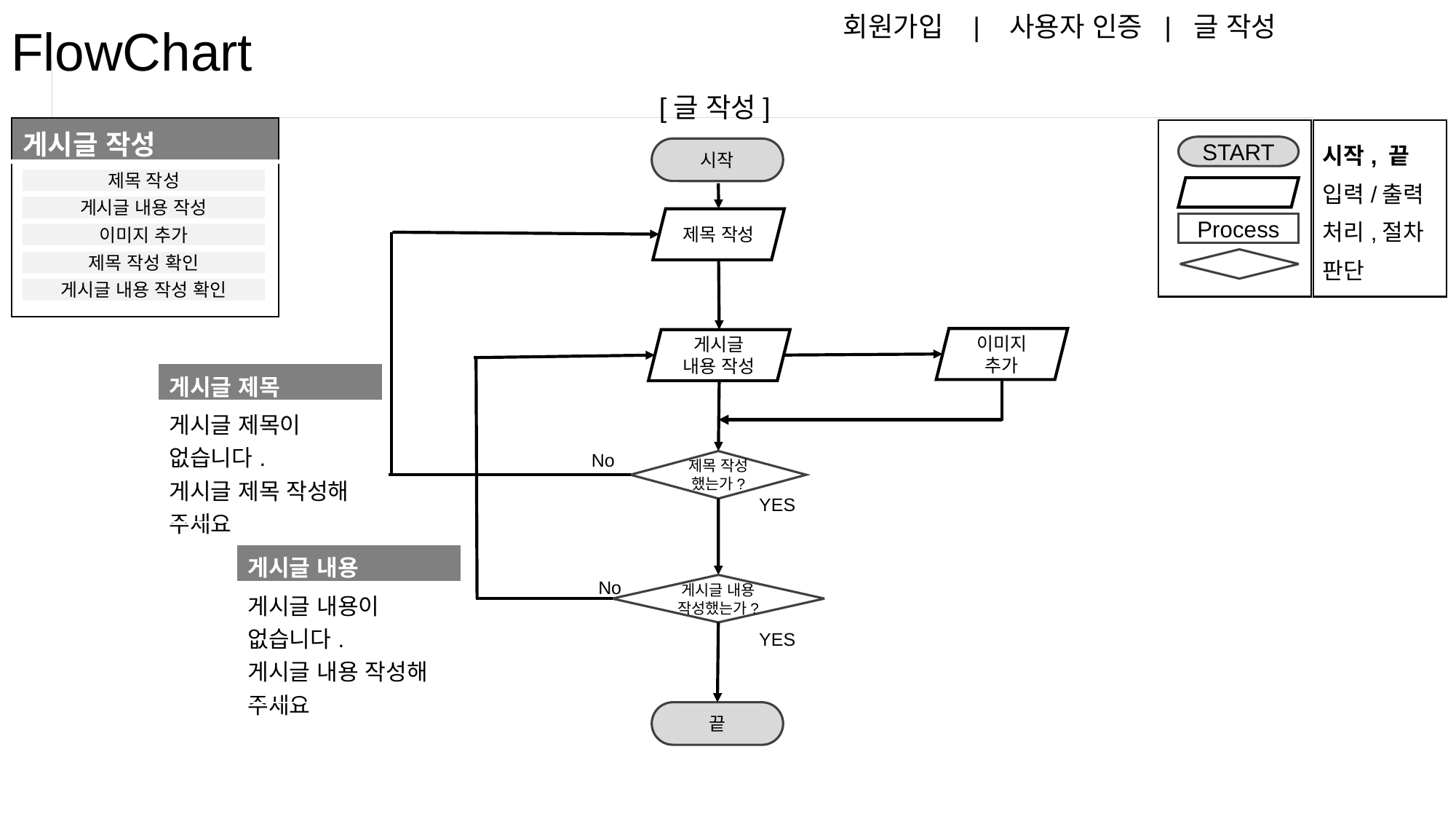

회원가입   |   사용자 인증  |  글 작성
# FlowChart
[글 작성]
| 게시글 작성 |
| --- |
|  |

| 시작, 끝 |
| --- |
| 입력/출력 |
| 처리,절차 |
| 판단 |
START
시작
제목 작성

게시글 내용 작성
제목 작성
Process
이미지 추가

제목 작성 확인
게시글 내용 작성 확인
이미지 추가
게시글 내용 작성
| 게시글 제목 |
| --- |
| 게시글 제목이 없습니다. 게시글 제목 작성해 주세요 |
No
제목 작성 했는가?
YES
| 게시글 내용 |
| --- |
| 게시글 내용이 없습니다. 게시글 내용 작성해 주세요 |
No
게시글 내용
작성했는가?
YES
끝